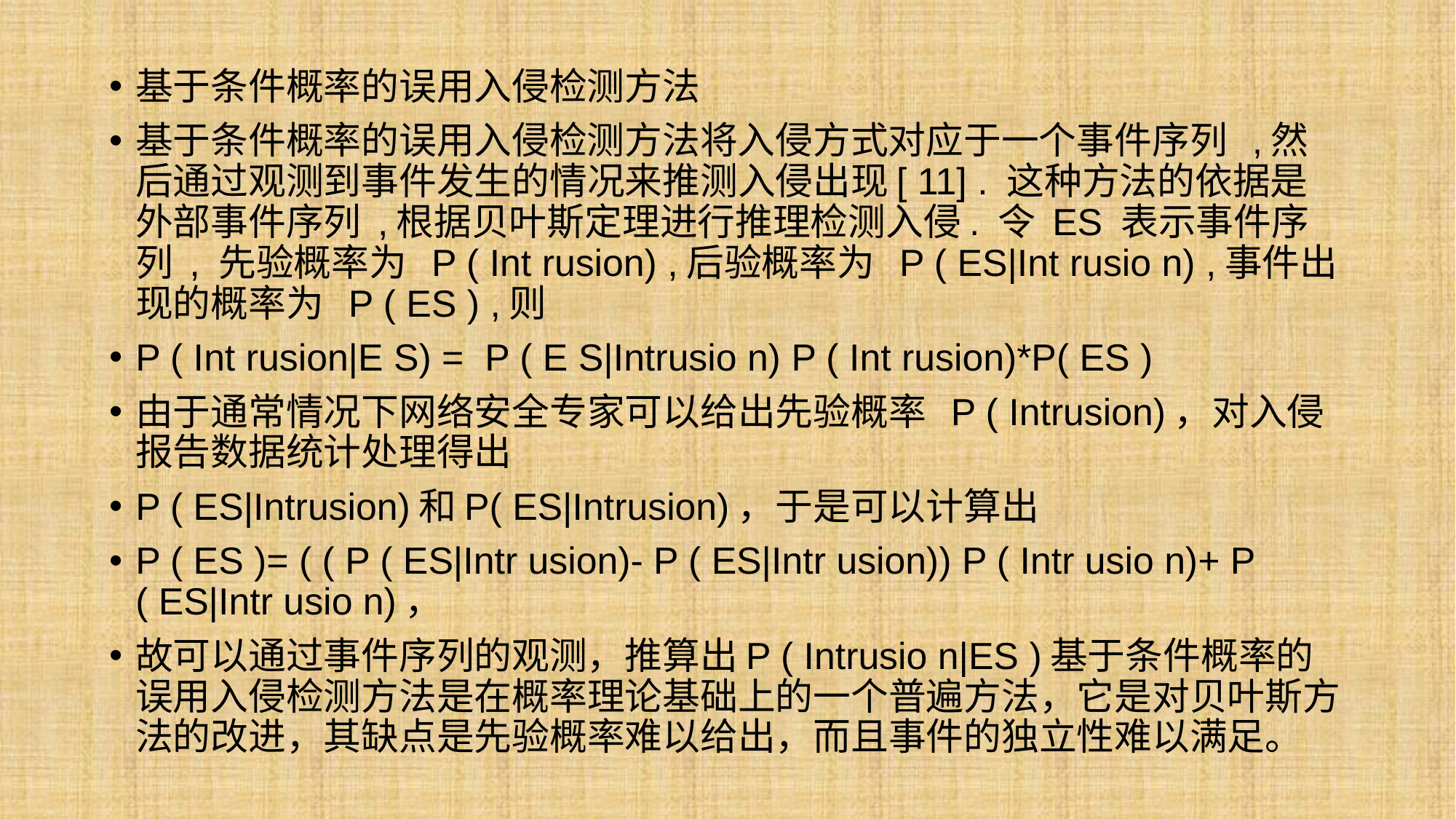

基于条件概率的误用入侵检测方法
基于条件概率的误用入侵检测方法将入侵方式对应于一个事件序列  ,然后通过观测到事件发生的情况来推测入侵出现[ 11] . 这种方法的依据是外部事件序列 ,根据贝叶斯定理进行推理检测入侵. 令 ES 表示事件序列 , 先验概率为  P ( Int rusion) ,后验概率为  P ( ES|Int rusio n) ,事件出现的概率为  P ( ES ) ,则
P ( Int rusion|E S) =  P ( E S|Intrusio n) P ( Int rusion)*P( ES )
由于通常情况下网络安全专家可以给出先验概率  P ( Intrusion)，对入侵报告数据统计处理得出
P ( ES|Intrusion)和P( ES|Intrusion)，于是可以计算出
P ( ES )= ( ( P ( ES|Intr usion)- P ( ES|Intr usion)) P ( Intr usio n)+ P ( ES|Intr usio n)，
故可以通过事件序列的观测，推算出P ( Intrusio n|ES )基于条件概率的误用入侵检测方法是在概率理论基础上的一个普遍方法，它是对贝叶斯方法的改进，其缺点是先验概率难以给出，而且事件的独立性难以满足。